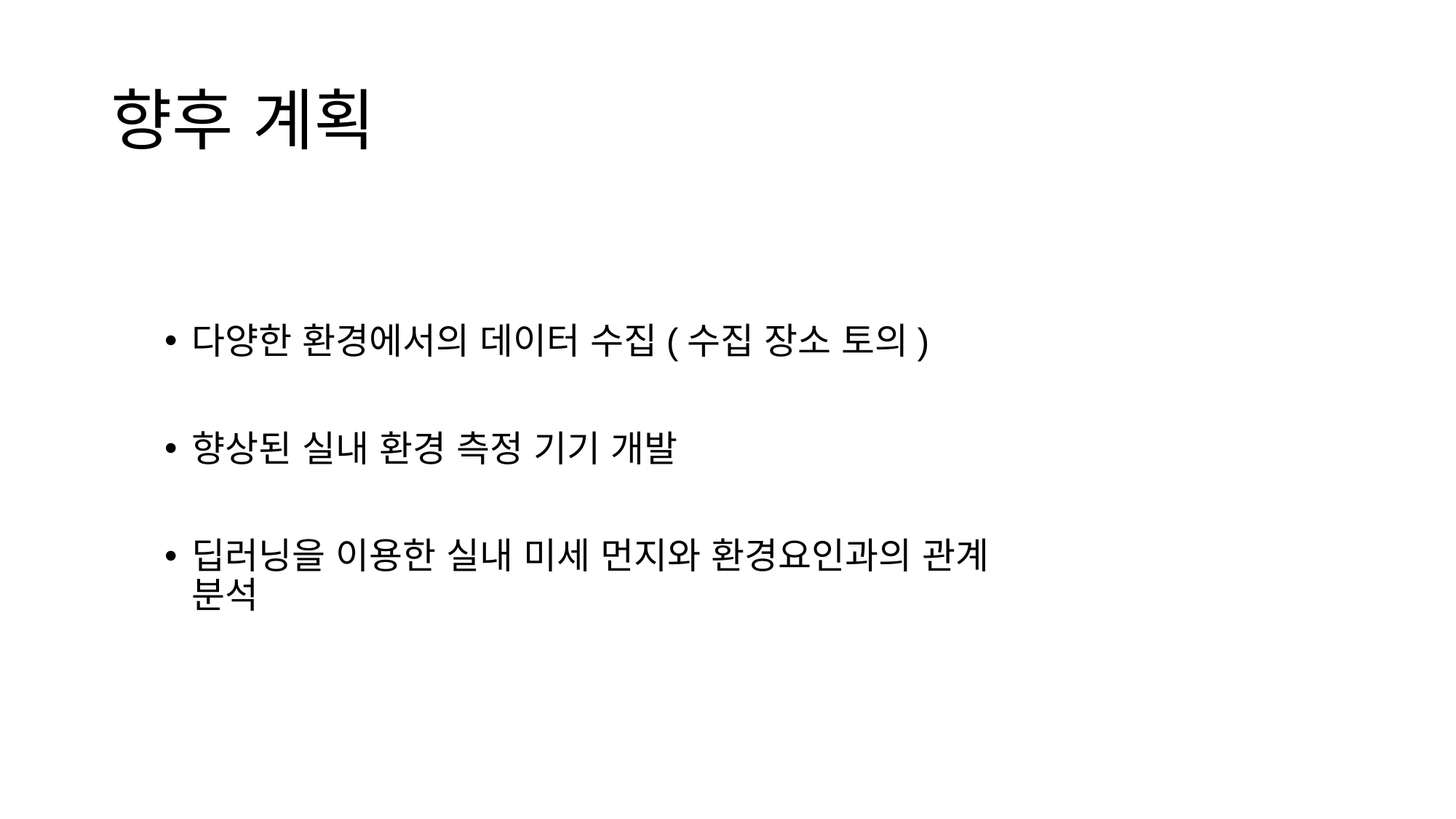

# 향후 계획

다양한 환경에서의 데이터 수집(수집 장소 토의)

향상된 실내 환경 측정 기기 개발

딥러닝을 이용한 실내 미세 먼지와 환경요인과의 관계 분석